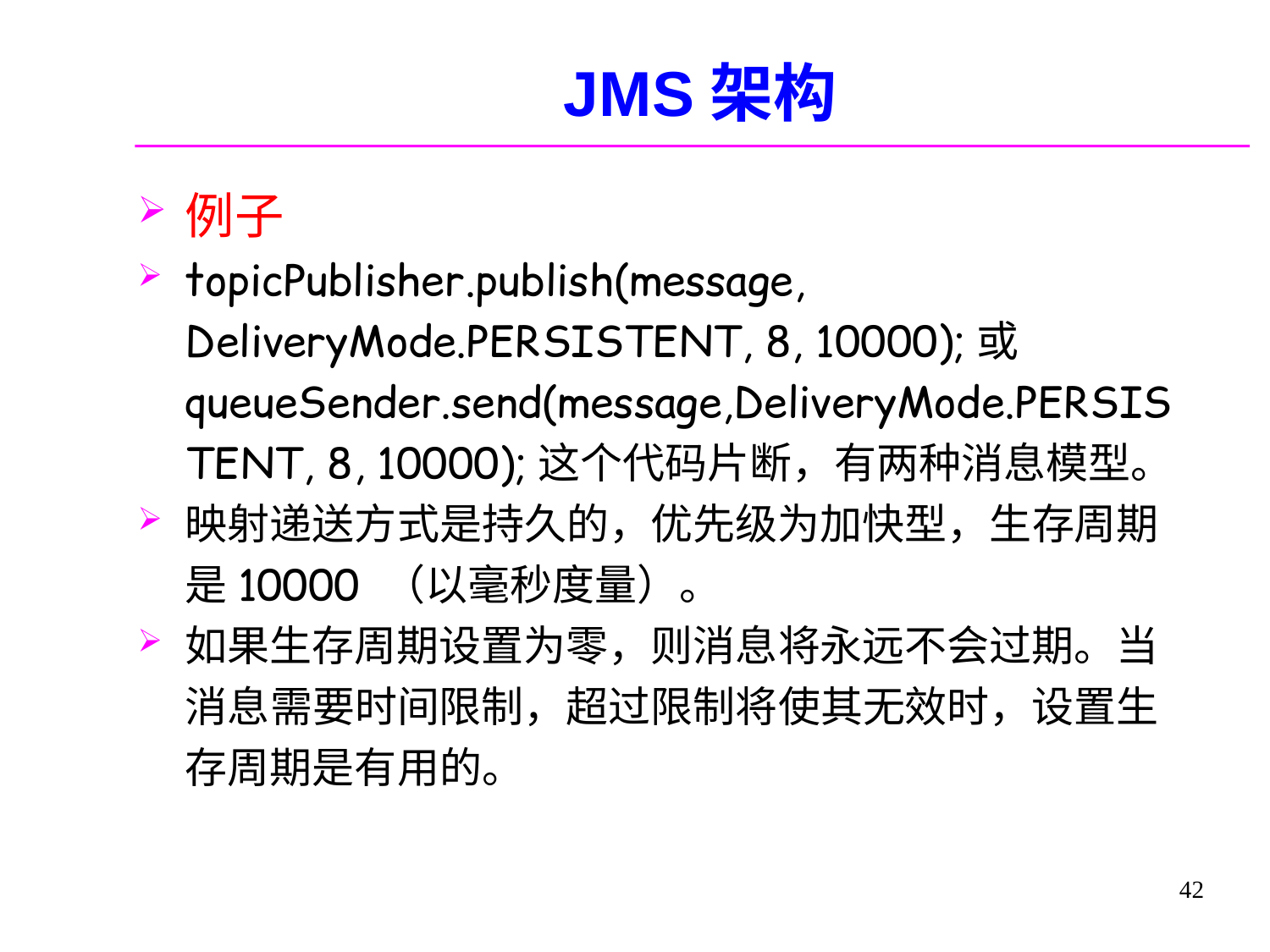

# JMS架构
例子
topicPublisher.publish(message, DeliveryMode.PERSISTENT, 8, 10000);或queueSender.send(message,DeliveryMode.PERSISTENT, 8, 10000);这个代码片断，有两种消息模型。
映射递送方式是持久的，优先级为加快型，生存周期是10000 （以毫秒度量）。
如果生存周期设置为零，则消息将永远不会过期。当消息需要时间限制，超过限制将使其无效时，设置生存周期是有用的。
42